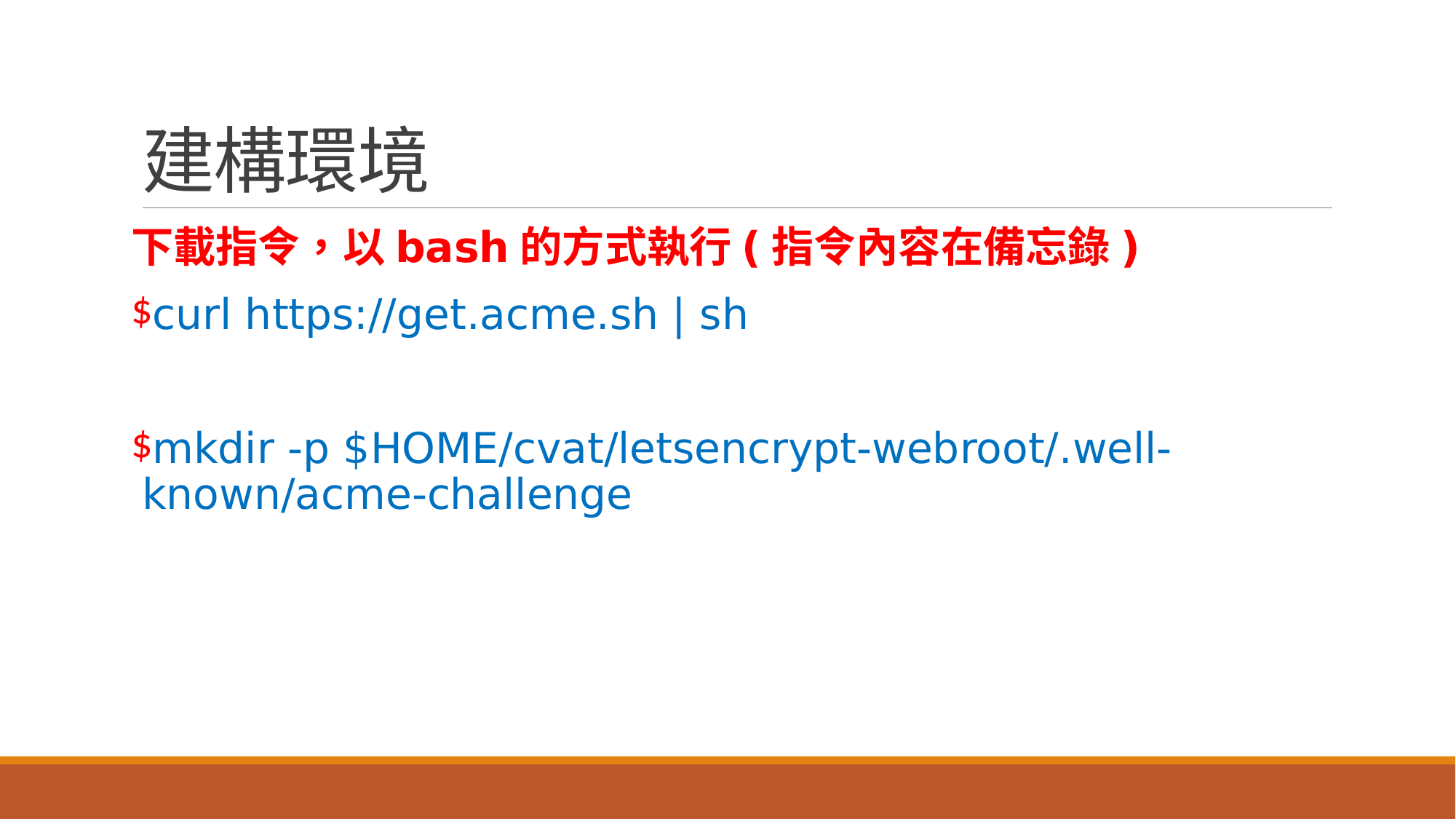

# 建構環境
下載指令，以bash的方式執行(指令內容在備忘錄)
curl https://get.acme.sh | sh

mkdir -p $HOME/cvat/letsencrypt-webroot/.well-known/acme-challenge